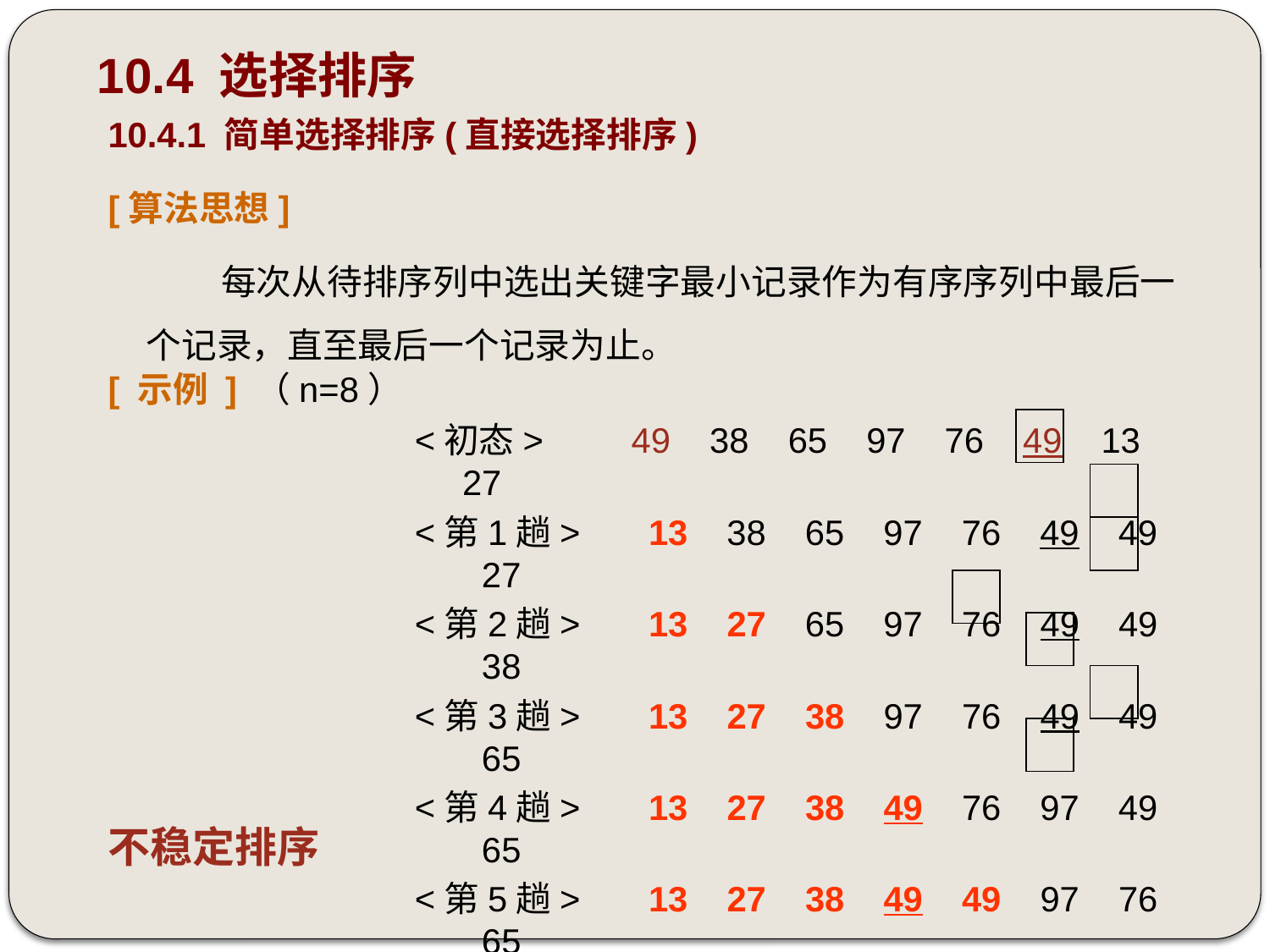

# 10.4 选择排序
10.4.1 简单选择排序(直接选择排序)
[算法思想]
             每次从待排序列中选出关键字最小记录作为有序序列中最后一个记录，直至最后一个记录为止。
[ 示例 ] （n=8）

<初态>         49    38    65    97    76    49    13    27
<第1趟>       13    38    65    97    76    49    49    27
<第2趟>       13    27    65    97    76    49    49    38
<第3趟>       13    27    38    97    76    49    49    65
<第4趟>       13    27    38    49    76    97    49    65
<第5趟>       13    27    38    49    49    97    76    65
<第6趟>       13    27    38    49    49    65    76    97
<第7趟>       13    27    38    49    49    65    76    97
                    （每趟排序使有序区增加一个记录）

不稳定排序